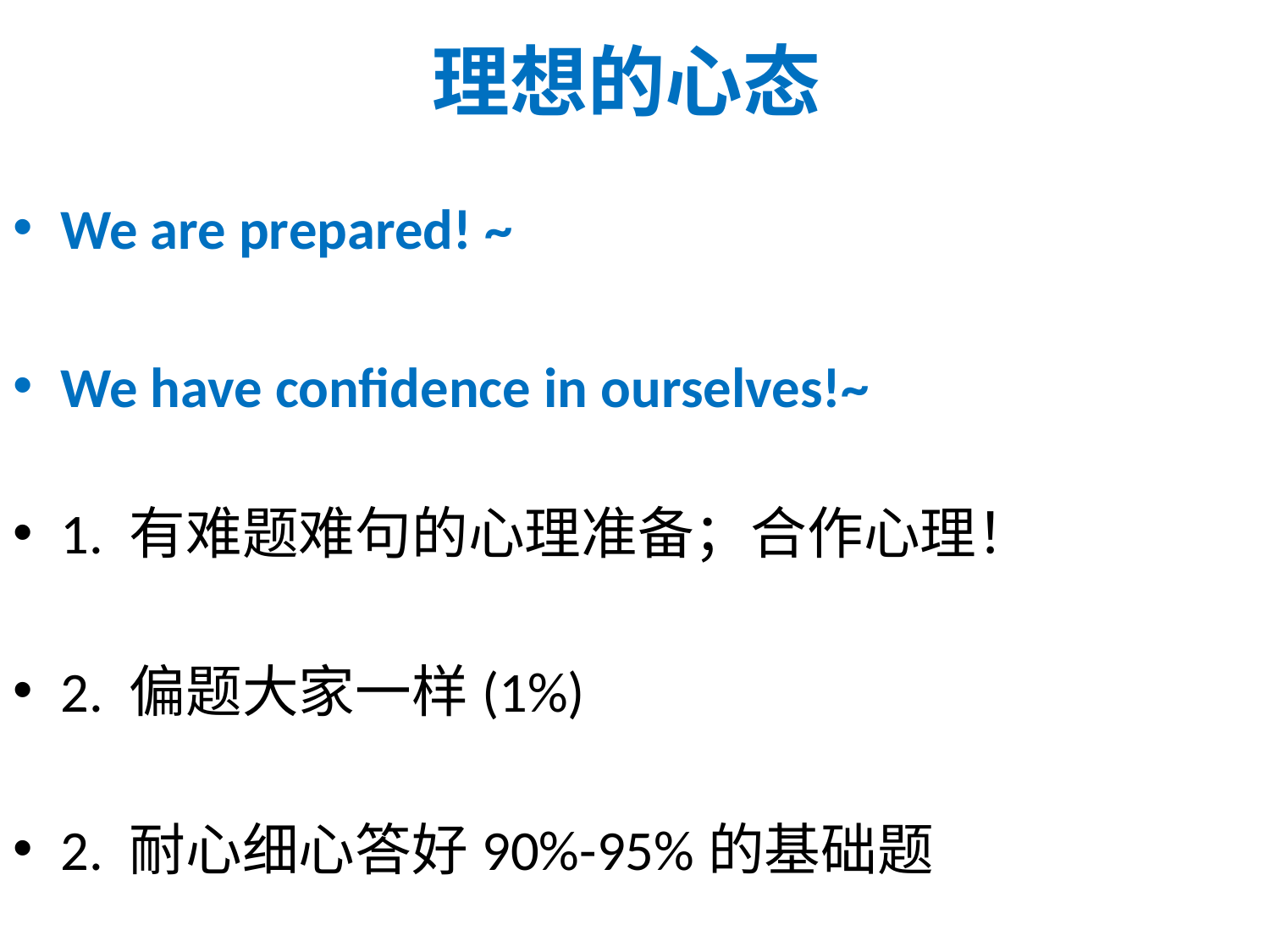

# 理想的心态
We are prepared! ~

We have confidence in ourselves!~
1. 有难题难句的心理准备；合作心理！

2. 偏题大家一样(1%)

2. 耐心细心答好90%-95%的基础题